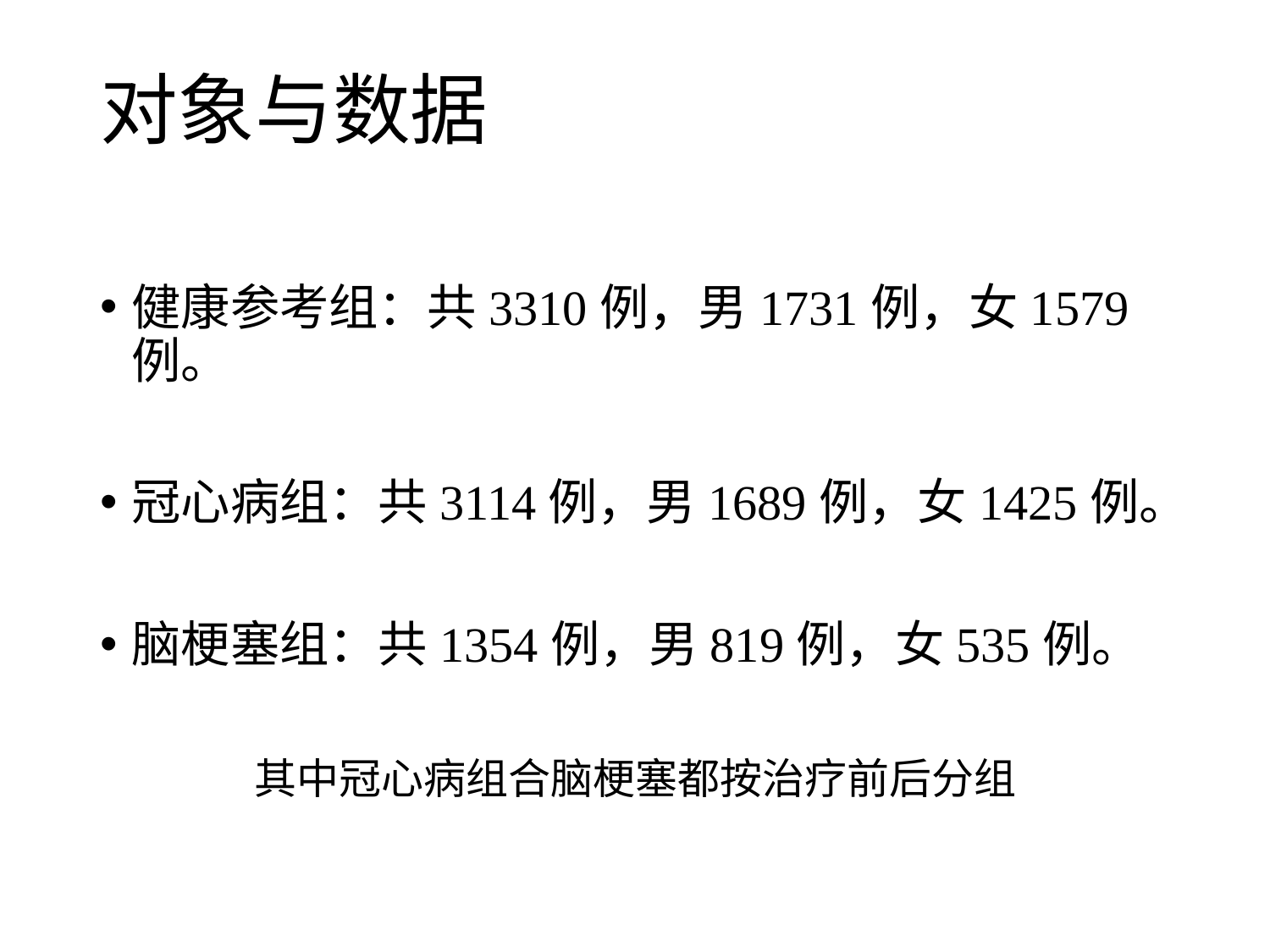

# 对象与数据
健康参考组：共3310例，男1731例，女1579例。

冠心病组：共3114例，男1689例，女1425例。

脑梗塞组：共1354例，男819例，女535例。

其中冠心病组合脑梗塞都按治疗前后分组